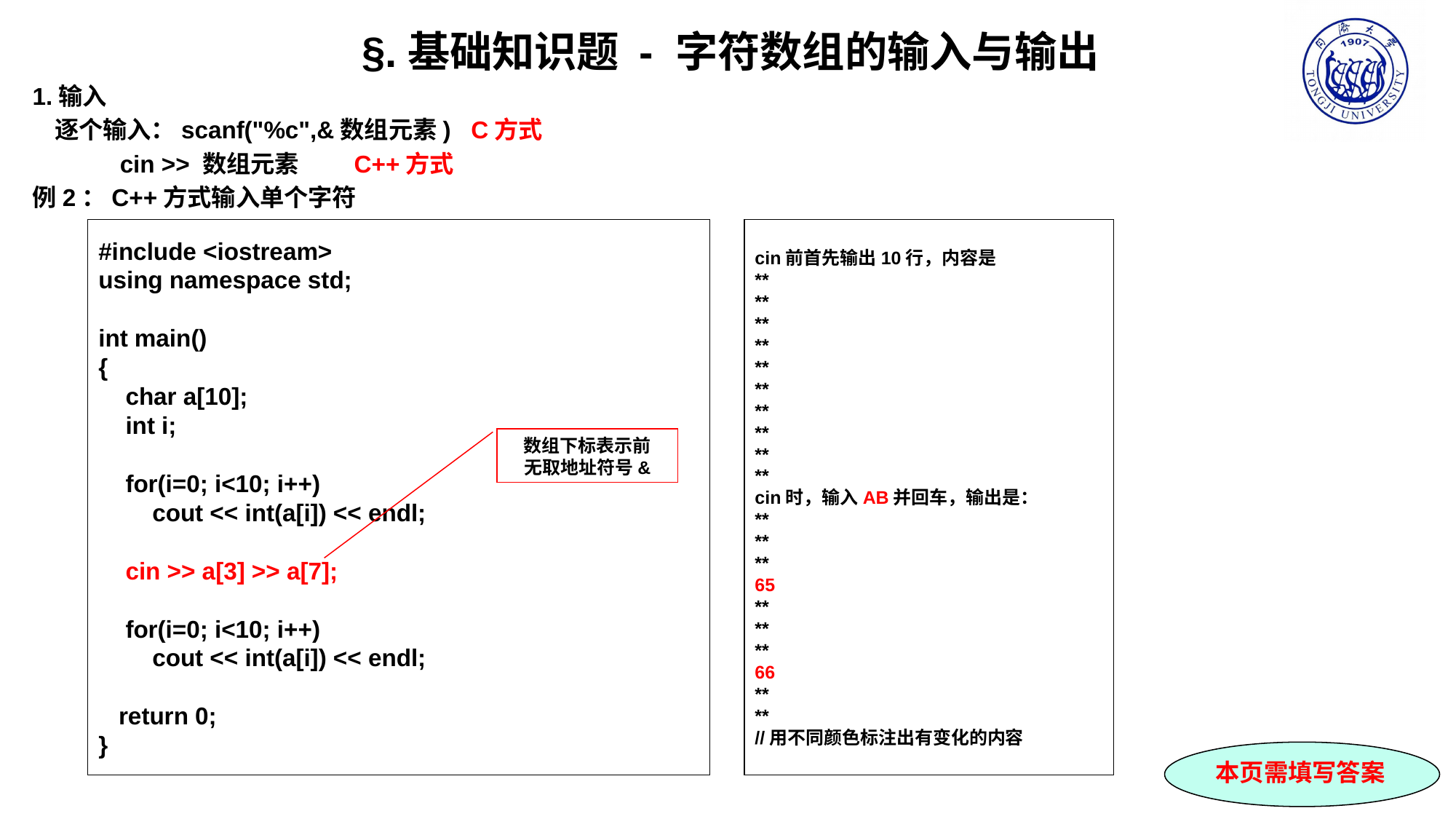

§.基础知识题 - 字符数组的输入与输出
1.输入
   逐个输入：scanf("%c",&数组元素)   C方式
             cin >> 数组元素         C++方式
例2：C++方式输入单个字符
#include <iostream>
using namespace std;

int main()
{
    char a[10];
    int i;

    for(i=0; i<10; i++)
        cout << int(a[i]) << endl;

    cin >> a[3] >> a[7];

    for(i=0; i<10; i++)
        cout << int(a[i]) << endl;

   return 0;
}
cin前首先输出10行，内容是
**
**
**
**
**
**
**
**
**
**
cin时，输入AB并回车，输出是：
**
**
**
65
**
**
**
66
**
**
//用不同颜色标注出有变化的内容
数组下标表示前
无取地址符号&
本页需填写答案